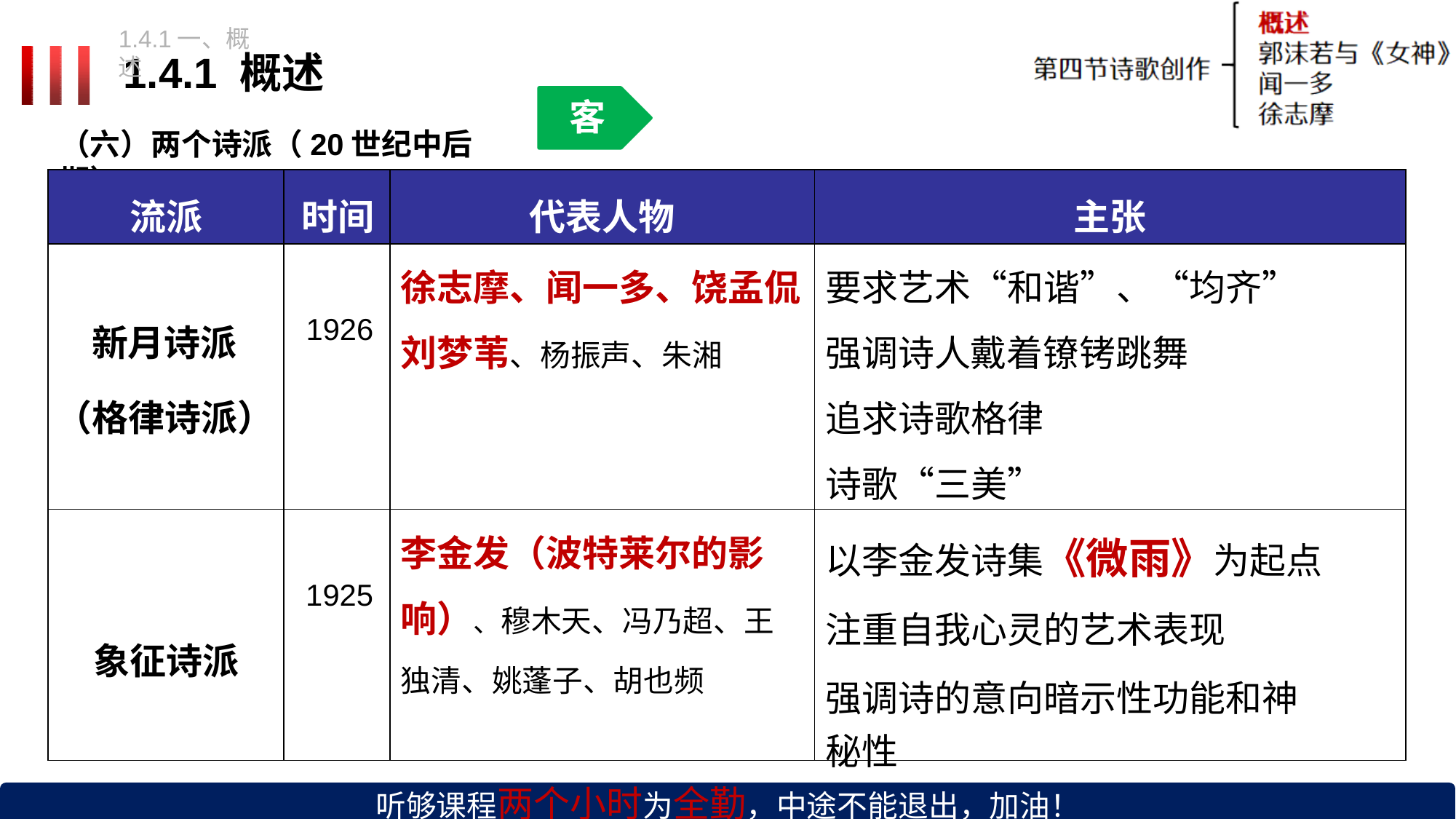

1.4.1一、概述
# 1.4.1 概述

客
（六）两个诗派（20世纪中后期）
| 流派 | 时间 | 代表人物 | 主张 |
| --- | --- | --- | --- |
| 新月诗派 （格律诗派） | 1926 | 徐志摩、闻一多、饶孟侃 刘梦苇、杨振声、朱湘 | 要求艺术“和谐”、“均齐” 强调诗人戴着镣铐跳舞 追求诗歌格律 诗歌“三美” |
| 象征诗派 | 1925 | 李金发（波特莱尔的影 响）、穆木天、冯乃超、王 独清、姚蓬子、胡也频 | 以李金发诗集《微雨》为起点 注重自我心灵的艺术表现 强调诗的意向暗示性功能和神秘性 |

听够课程两个小时为全勤，中途不能退出，加油！